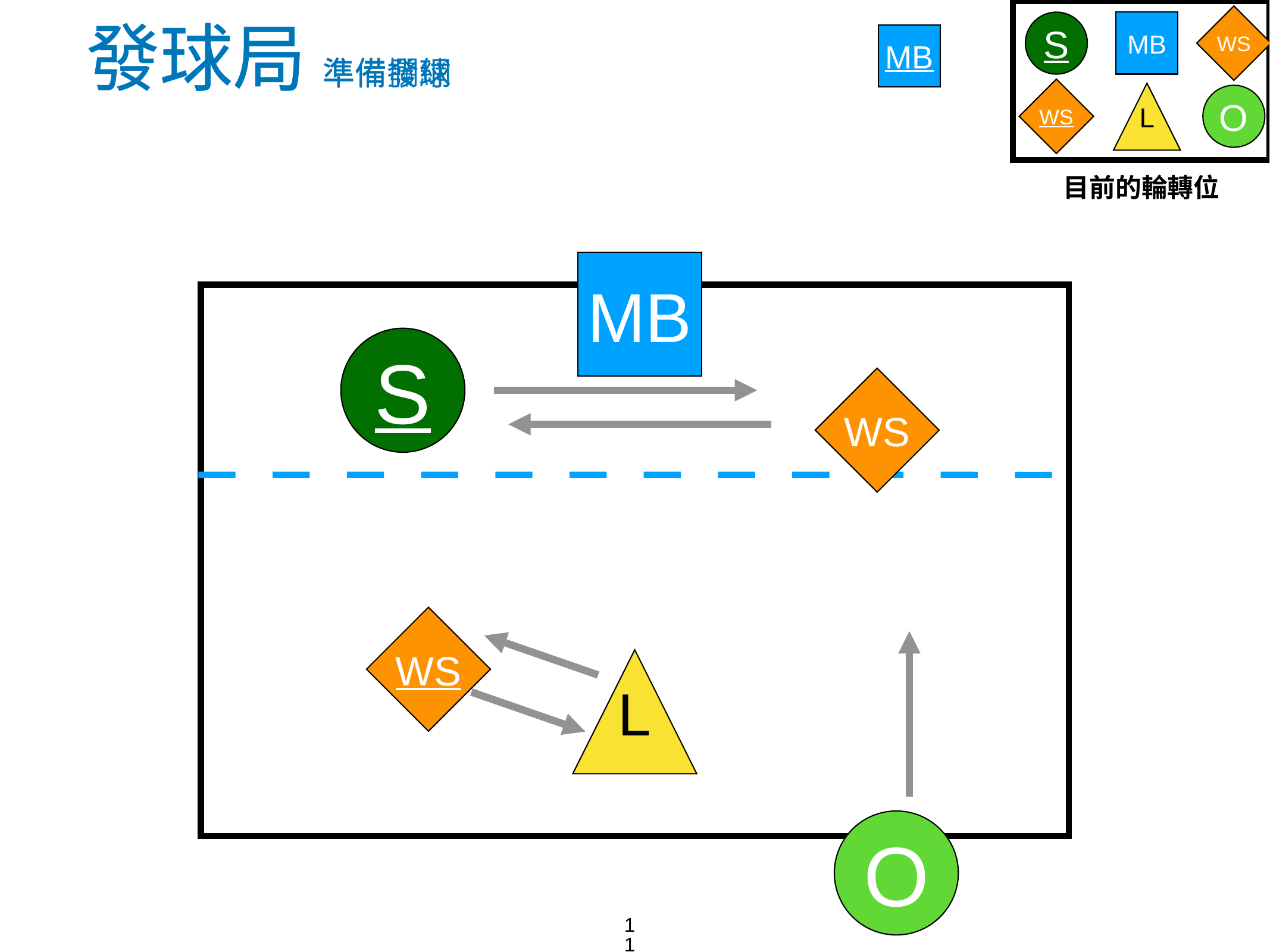

# 發球局 準備發球
發球局 準備攔網

WS
S
MB
MB
WS
L
O
目前的輪轉位
MB

S
WS

WS

L

O
11